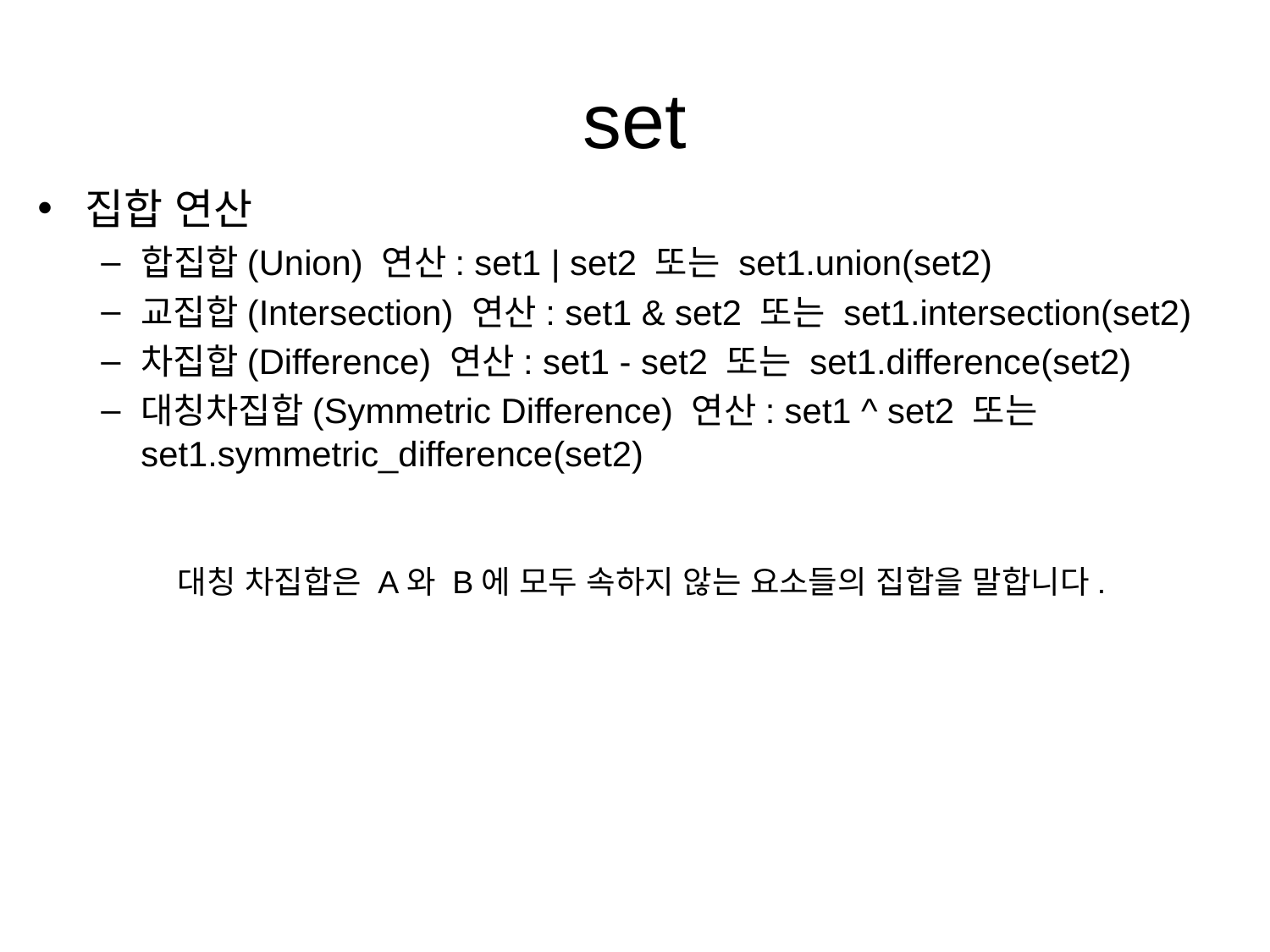

# set
집합 연산
합집합(Union) 연산: set1 | set2 또는 set1.union(set2)
교집합(Intersection) 연산: set1 & set2 또는 set1.intersection(set2)
차집합(Difference) 연산: set1 - set2 또는 set1.difference(set2)
대칭차집합(Symmetric Difference) 연산: set1 ^ set2 또는 set1.symmetric_difference(set2)

대칭 차집합은 A와 B에 모두 속하지 않는 요소들의 집합을 말합니다.